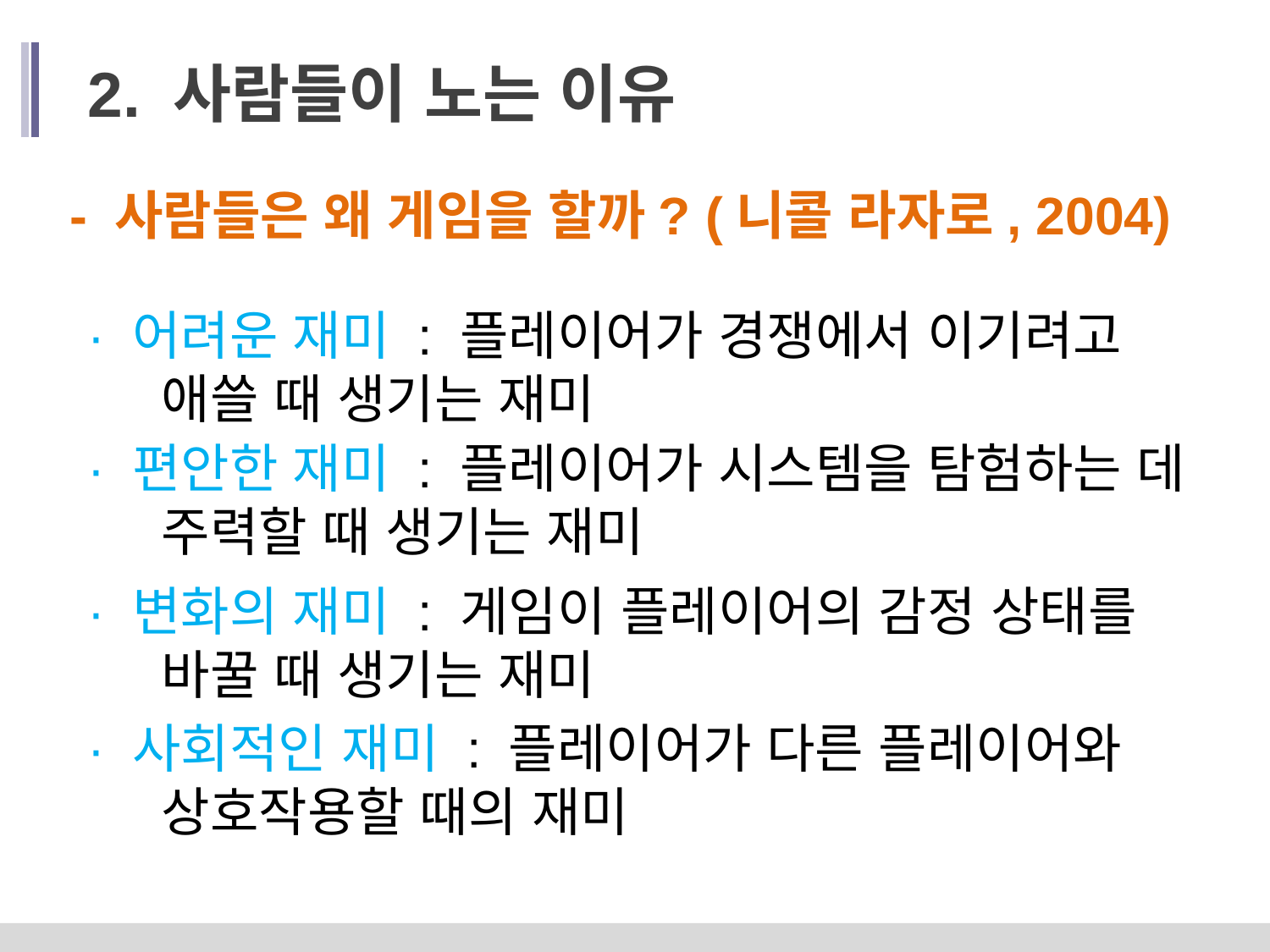

2. 사람들이 노는 이유
- 사람들은 왜 게임을 할까? (니콜 라자로, 2004)
· 어려운 재미 : 플레이어가 경쟁에서 이기려고 애쓸 때 생기는 재미
· 편안한 재미 : 플레이어가 시스템을 탐험하는 데 주력할 때 생기는 재미
· 변화의 재미 : 게임이 플레이어의 감정 상태를 바꿀 때 생기는 재미
· 사회적인 재미 : 플레이어가 다른 플레이어와 상호작용할 때의 재미